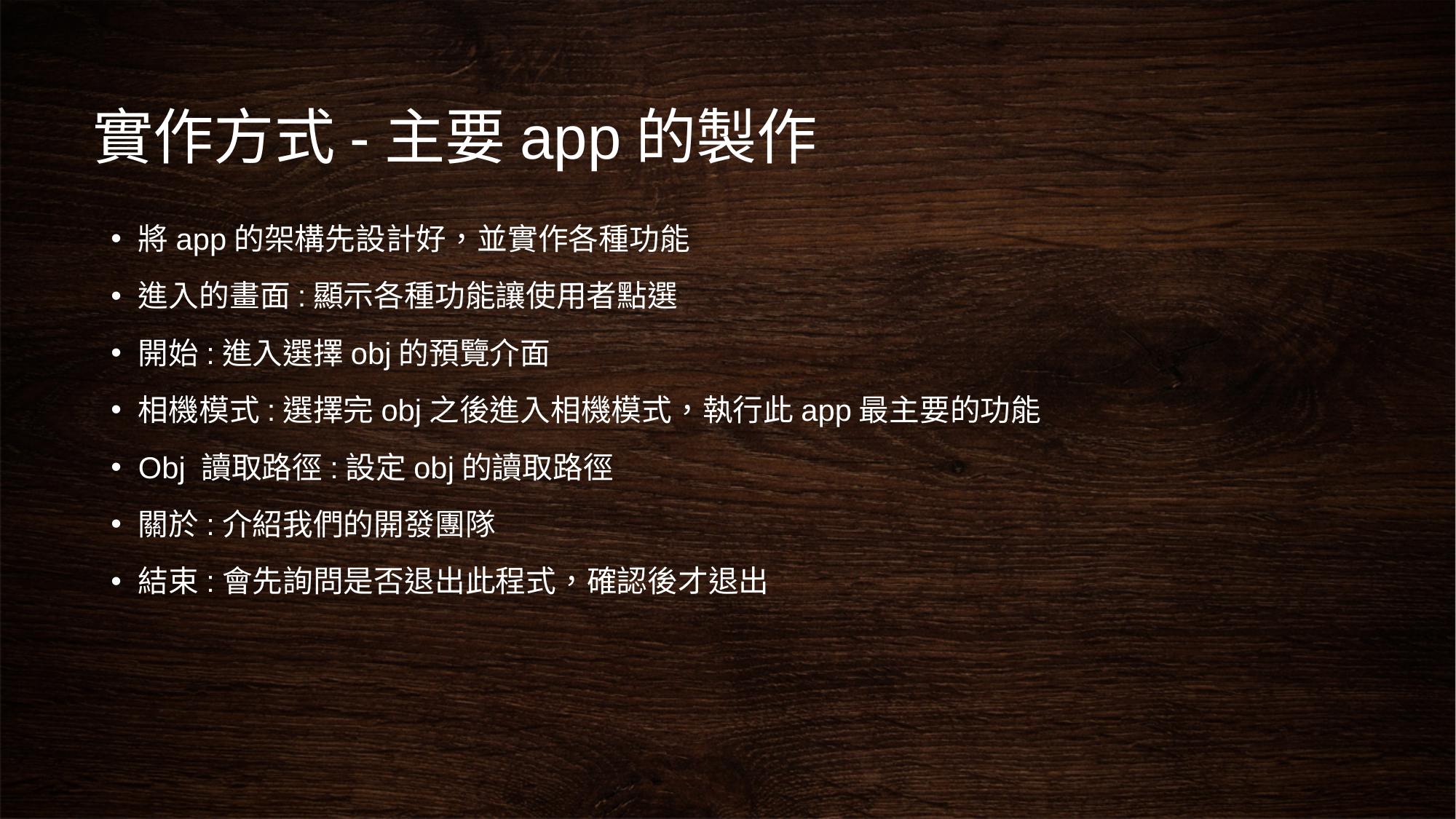

# 實作方式-主要app的製作
將app的架構先設計好，並實作各種功能
進入的畫面:顯示各種功能讓使用者點選
開始:進入選擇obj的預覽介面
相機模式:選擇完obj之後進入相機模式，執行此app最主要的功能
Obj 讀取路徑:設定obj的讀取路徑
關於:介紹我們的開發團隊
結束:會先詢問是否退出此程式，確認後才退出